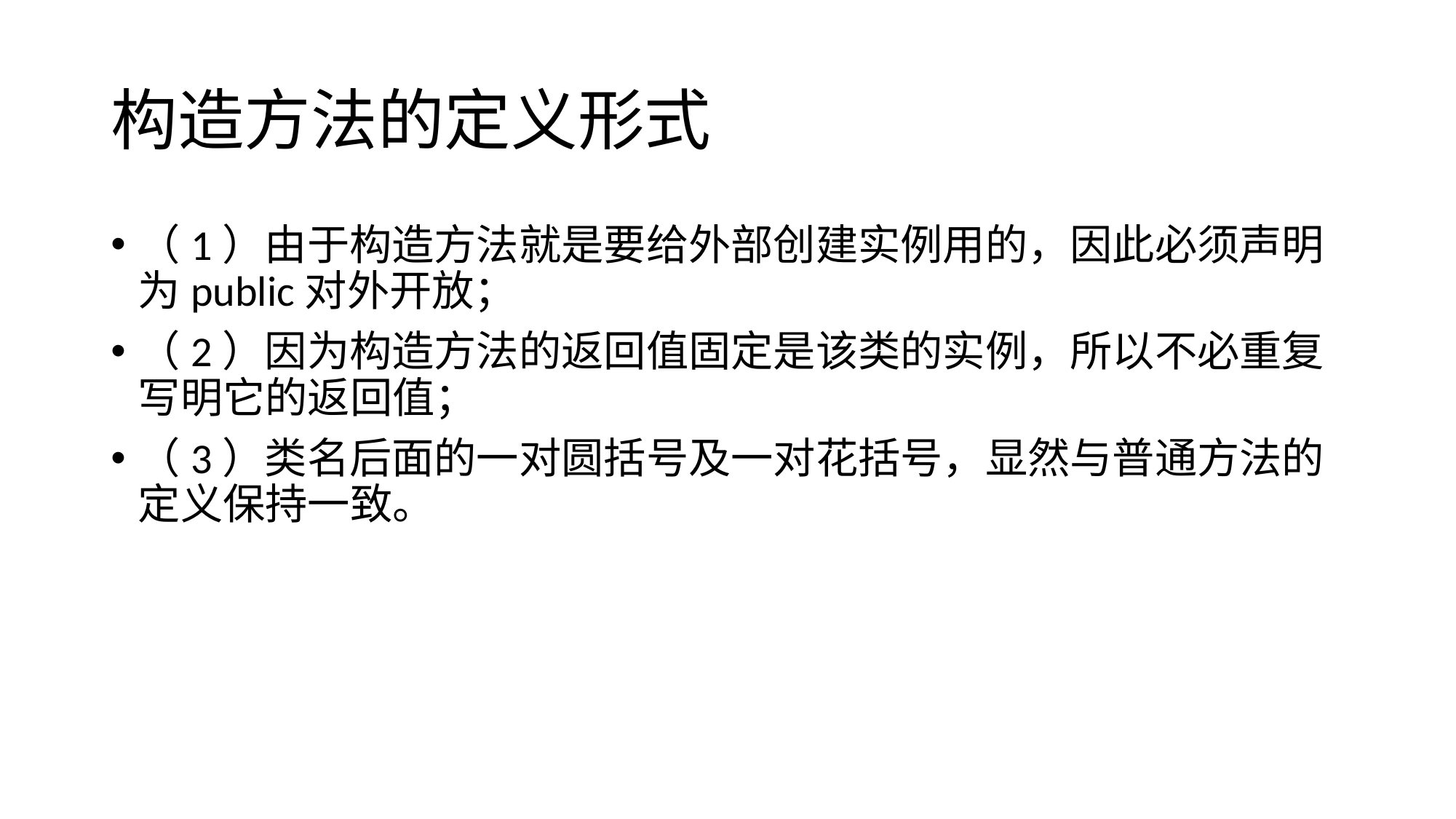

# 构造方法的定义形式
（1）由于构造方法就是要给外部创建实例用的，因此必须声明为public对外开放；
（2）因为构造方法的返回值固定是该类的实例，所以不必重复写明它的返回值；
（3）类名后面的一对圆括号及一对花括号，显然与普通方法的定义保持一致。